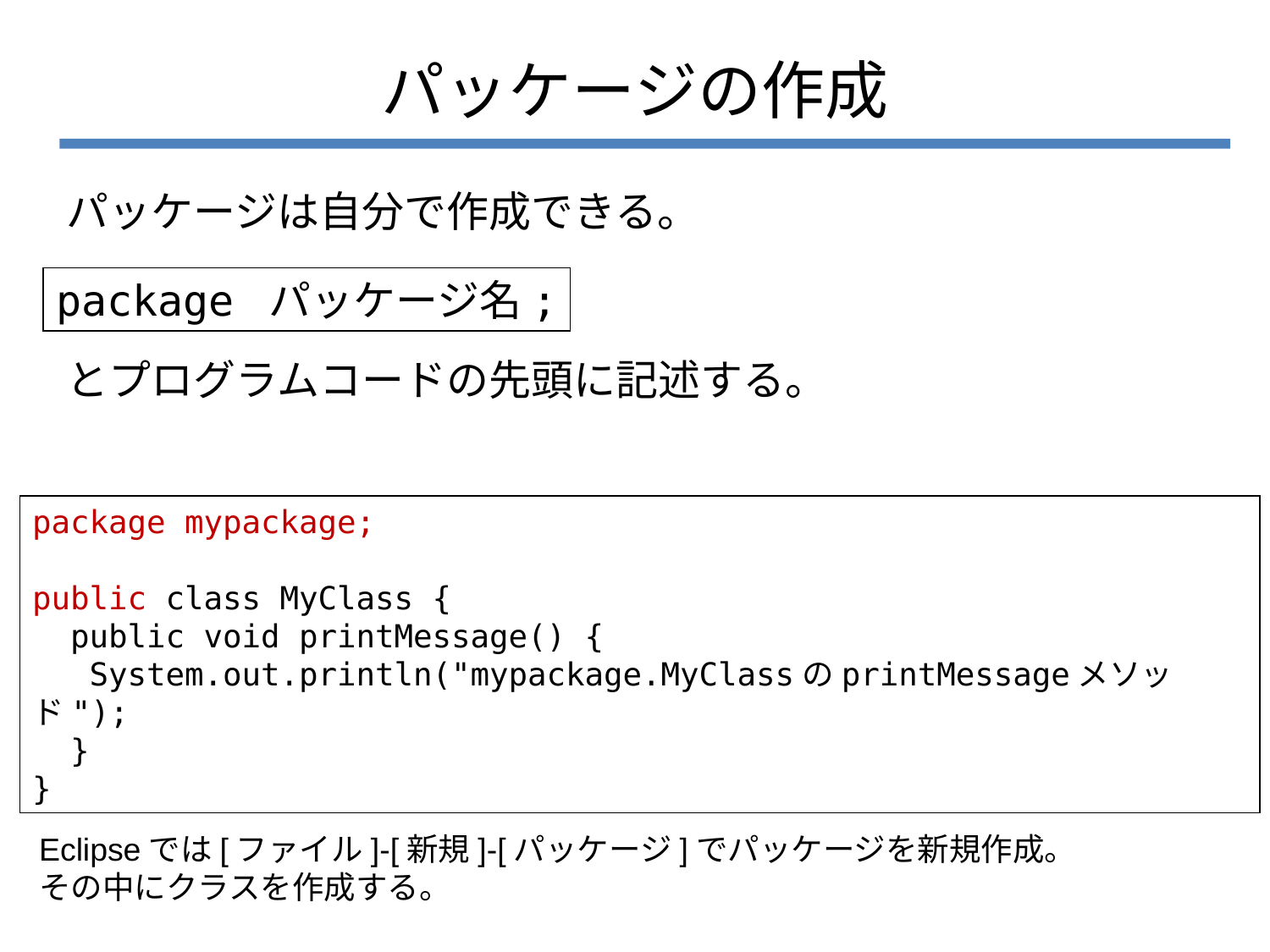

# パッケージの作成
パッケージは自分で作成できる。
package パッケージ名;
とプログラムコードの先頭に記述する。
package mypackage;

public class MyClass {
  public void printMessage() {
   System.out.println("mypackage.MyClassのprintMessageメソッド");
  }
}
Eclipseでは[ファイル]-[新規]-[パッケージ]でパッケージを新規作成。
その中にクラスを作成する。